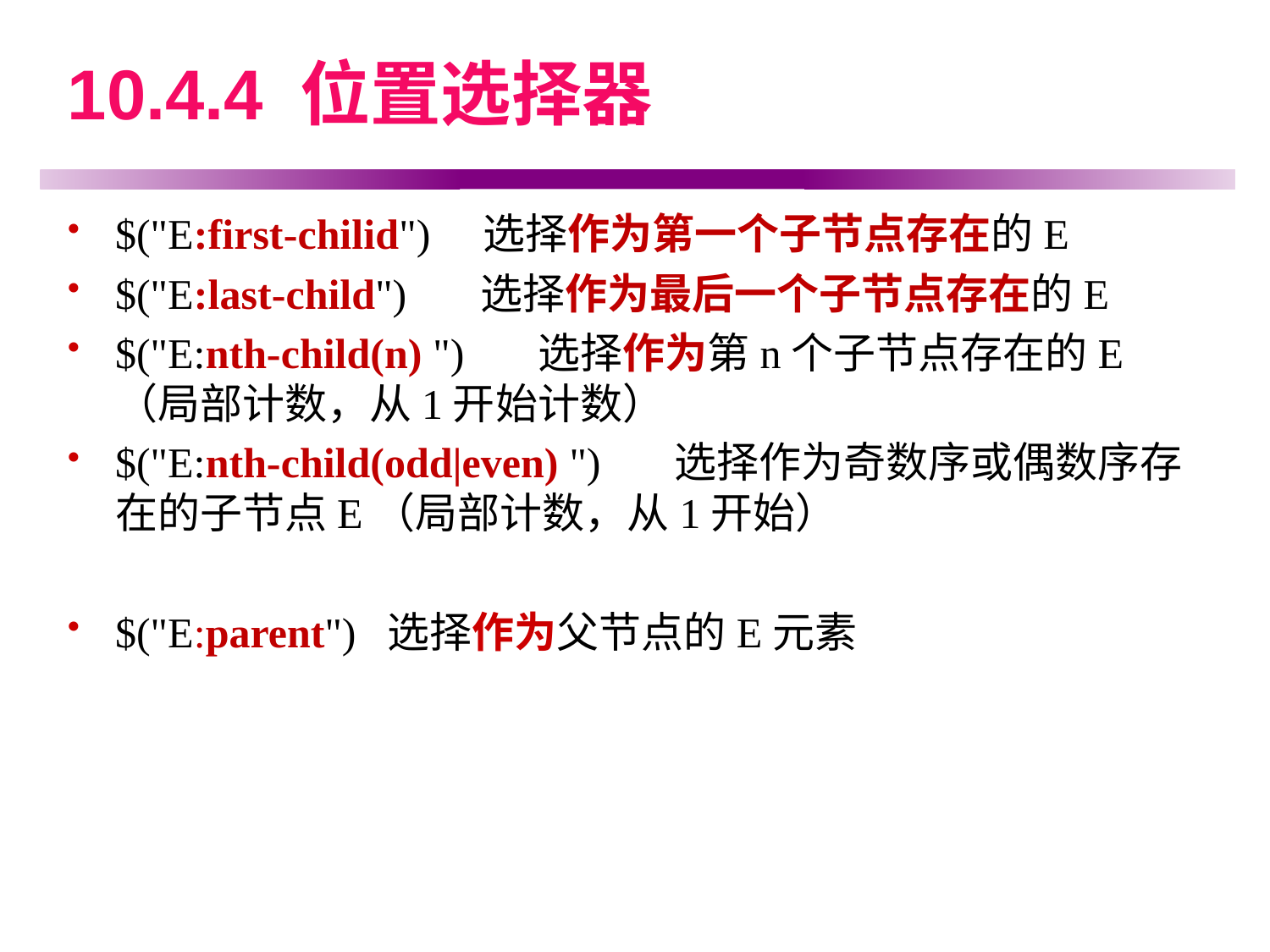

# 10.4.4 位置选择器
$("E:first-chilid")    选择作为第一个子节点存在的E
$("E:last-child")      选择作为最后一个子节点存在的E
$("E:nth-child(n) ")      选择作为第n个子节点存在的E（局部计数，从1开始计数）
$("E:nth-child(odd|even) ")      选择作为奇数序或偶数序存在的子节点E（局部计数，从1开始）

$("E:parent")  选择作为父节点的E元素